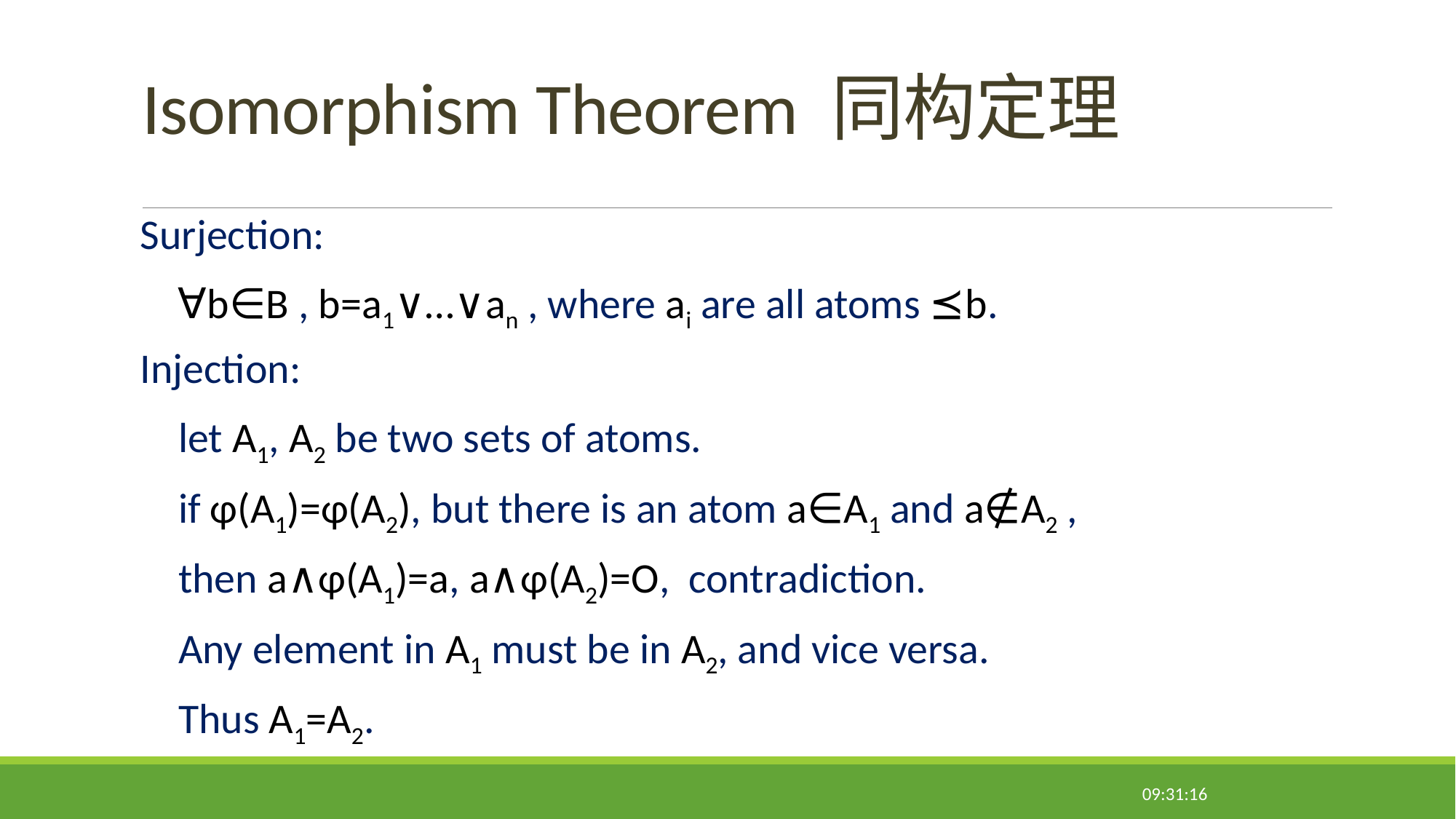

# Isomorphism Theorem 同构定理
Surjection:
    ∀b∈B , b=a1∨…∨an , where ai are all atoms ⪯b.
Injection:
    let A1, A2 be two sets of atoms.
    if φ(A1)=φ(A2), but there is an atom a∈A1 and a∉A2 ,
    then a∧φ(A1)=a, a∧φ(A2)=O,  contradiction.
    Any element in A1 must be in A2, and vice versa.
    Thus A1=A2.
09:31:16